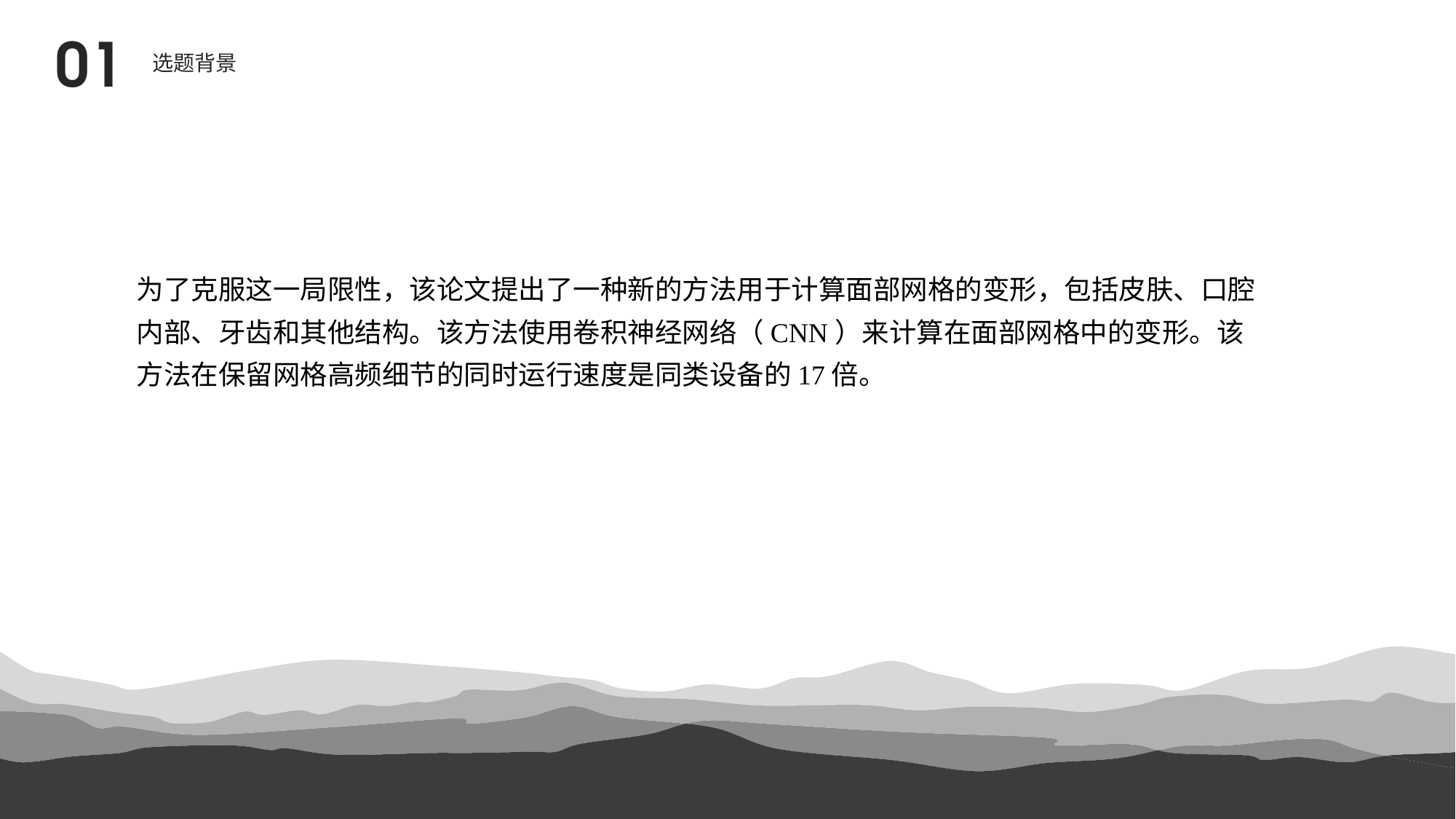

01
选题背景
为了克服这一局限性，该论文提出了一种新的方法用于计算面部网格的变形，包括皮肤、口腔内部、牙齿和其他结构。该方法使用卷积神经网络（CNN）来计算在面部网格中的变形。该方法在保留网格高频细节的同时运行速度是同类设备的17倍。